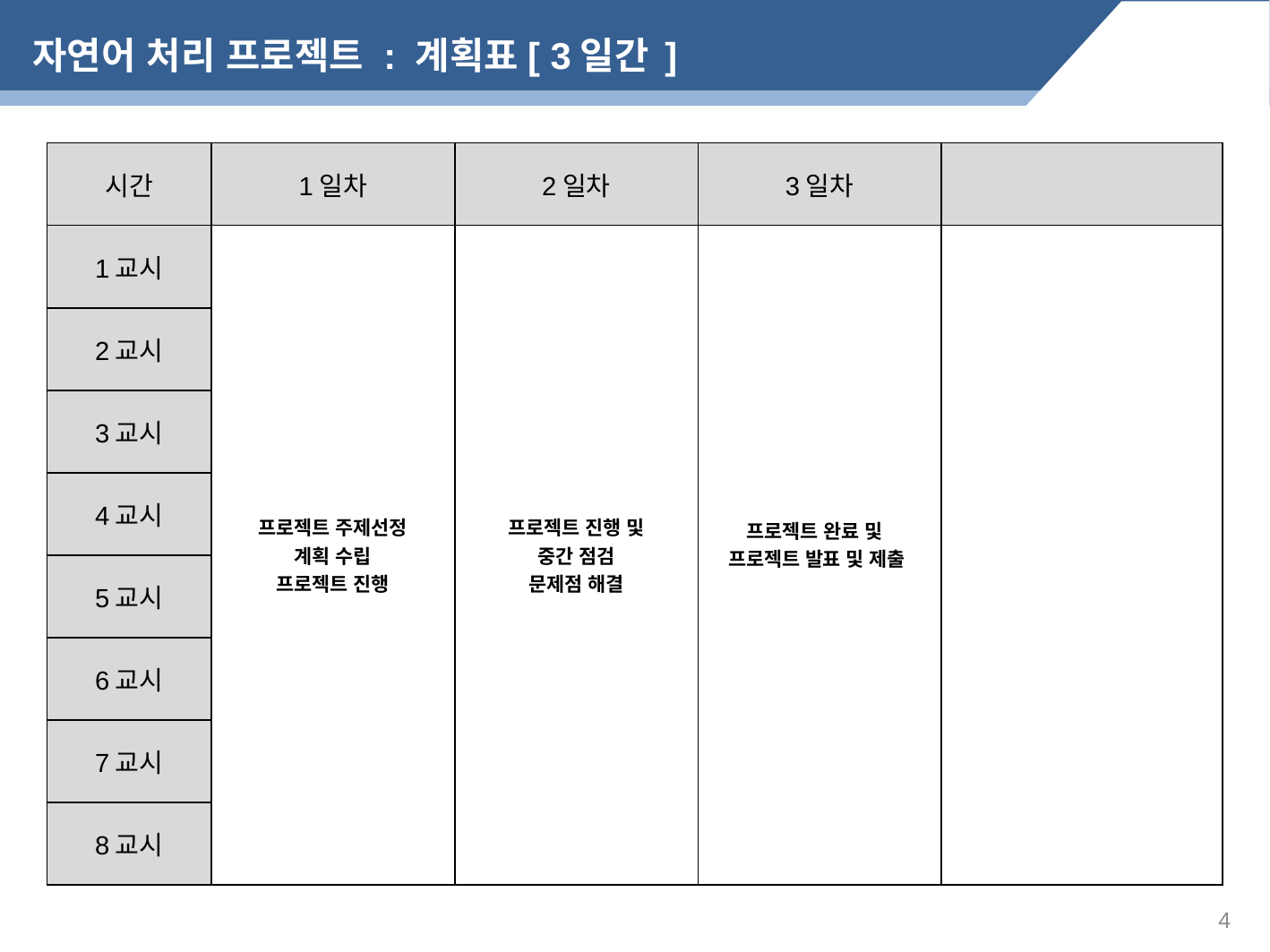

자연어 처리 프로젝트 : 계획표[ 3일간 ]
| 시간 | 1일차 | 2일차 | 3일차 |  |
| --- | --- | --- | --- | --- |
| 1교시 | 프로젝트 주제선정 계획 수립 프로젝트 진행 | 프로젝트 진행 및 중간 점검 문제점 해결 | 프로젝트 완료 및 프로젝트 발표 및 제출 |  |
| 2교시 |  |  |  |  |
| 3교시 |  |  |  |  |
| 4교시 |  |  |  |  |
| 5교시 |  |  |  |  |
| 6교시 |  |  |  |  |
| 7교시 |  |  |  |  |
| 8교시 |  |  |  |  |